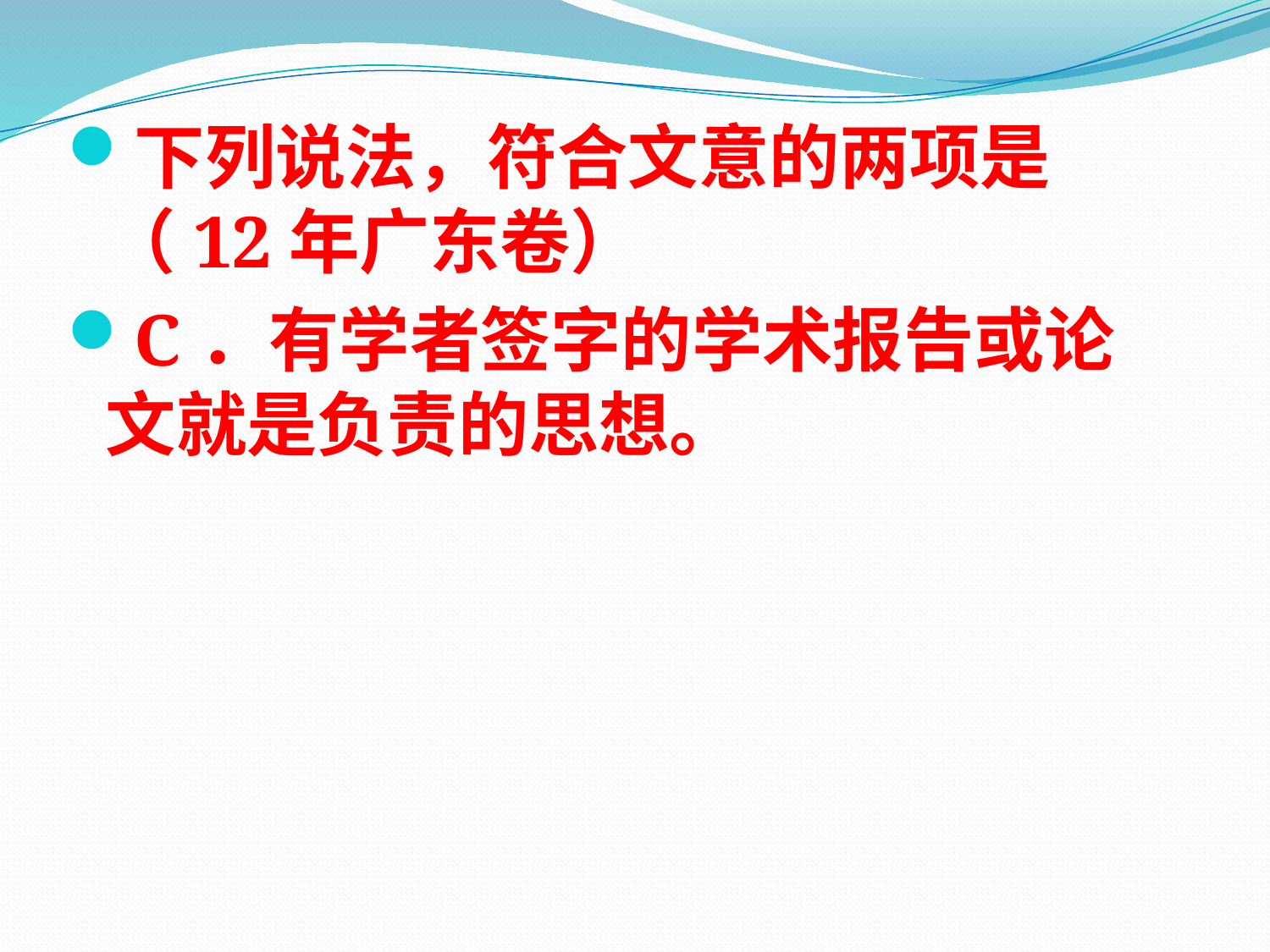

下列说法，符合文意的两项是（12年广东卷）
C．有学者签字的学术报告或论文就是负责的思想。